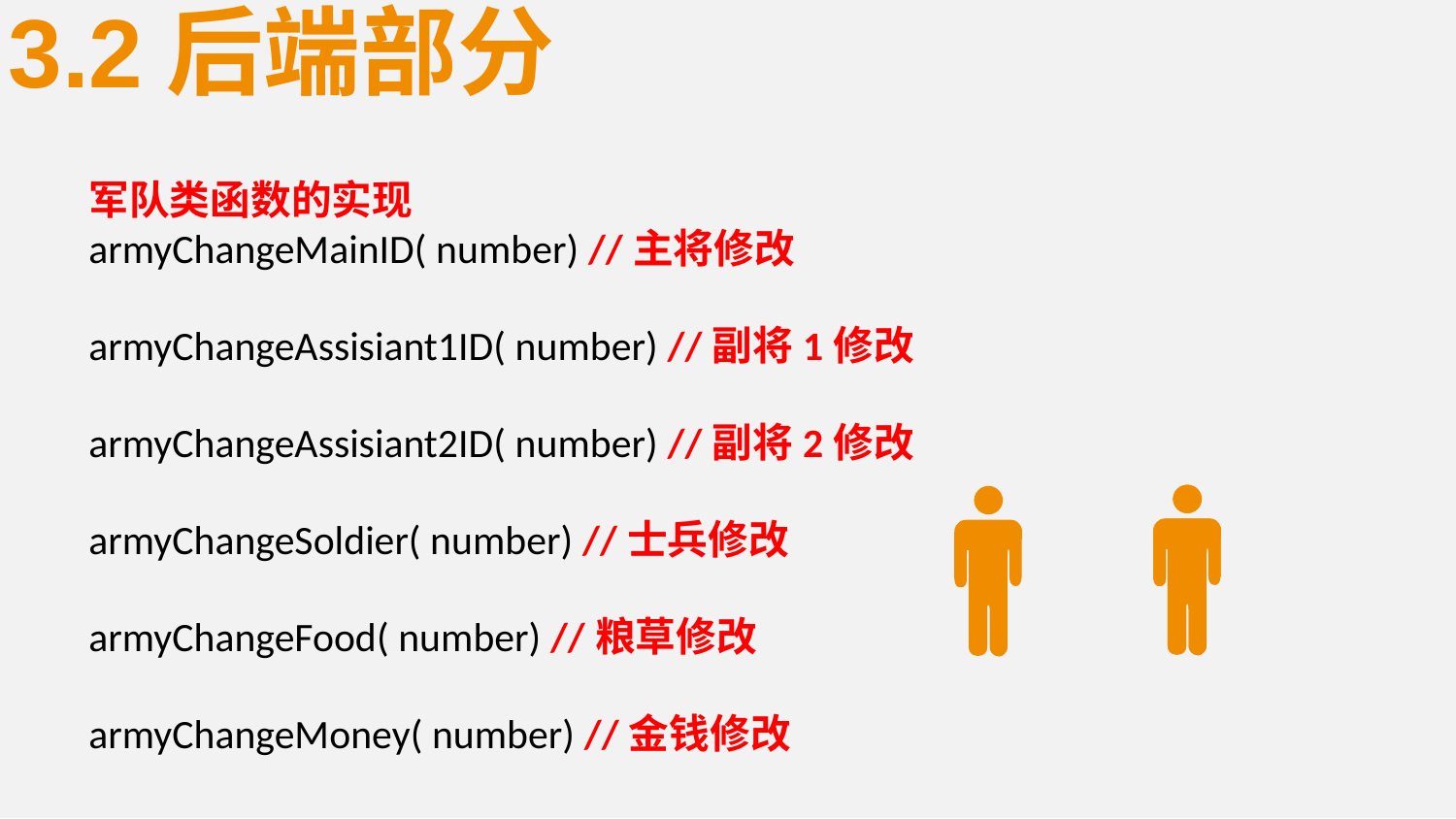

3.2后端部分
军队类函数的实现
armyChangeMainID( number) //主将修改

armyChangeAssisiant1ID( number) //副将1修改

armyChangeAssisiant2ID( number) //副将2修改

armyChangeSoldier( number) //士兵修改

armyChangeFood( number) //粮草修改

armyChangeMoney( number) //金钱修改